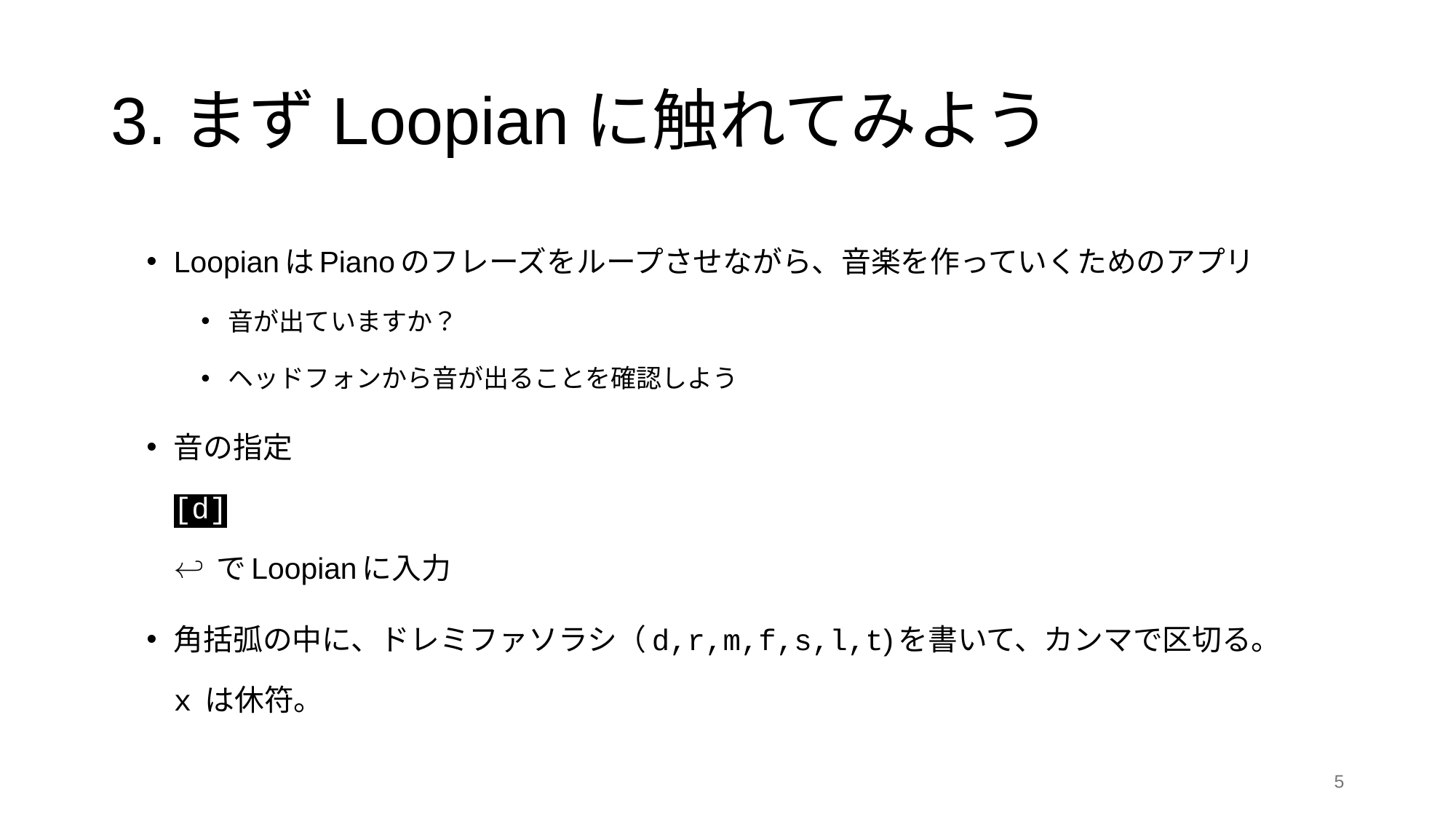

# 3.まずLoopianに触れてみよう
LoopianはPianoのフレーズをループさせながら、音楽を作っていくためのアプリ
音が出ていますか？
ヘッドフォンから音が出ることを確認しよう
音の指定
[d]
↩️ でLoopianに入力
角括弧の中に、ドレミファソラシ（d,r,m,f,s,l,t)を書いて、カンマで区切る。
x は休符。
5